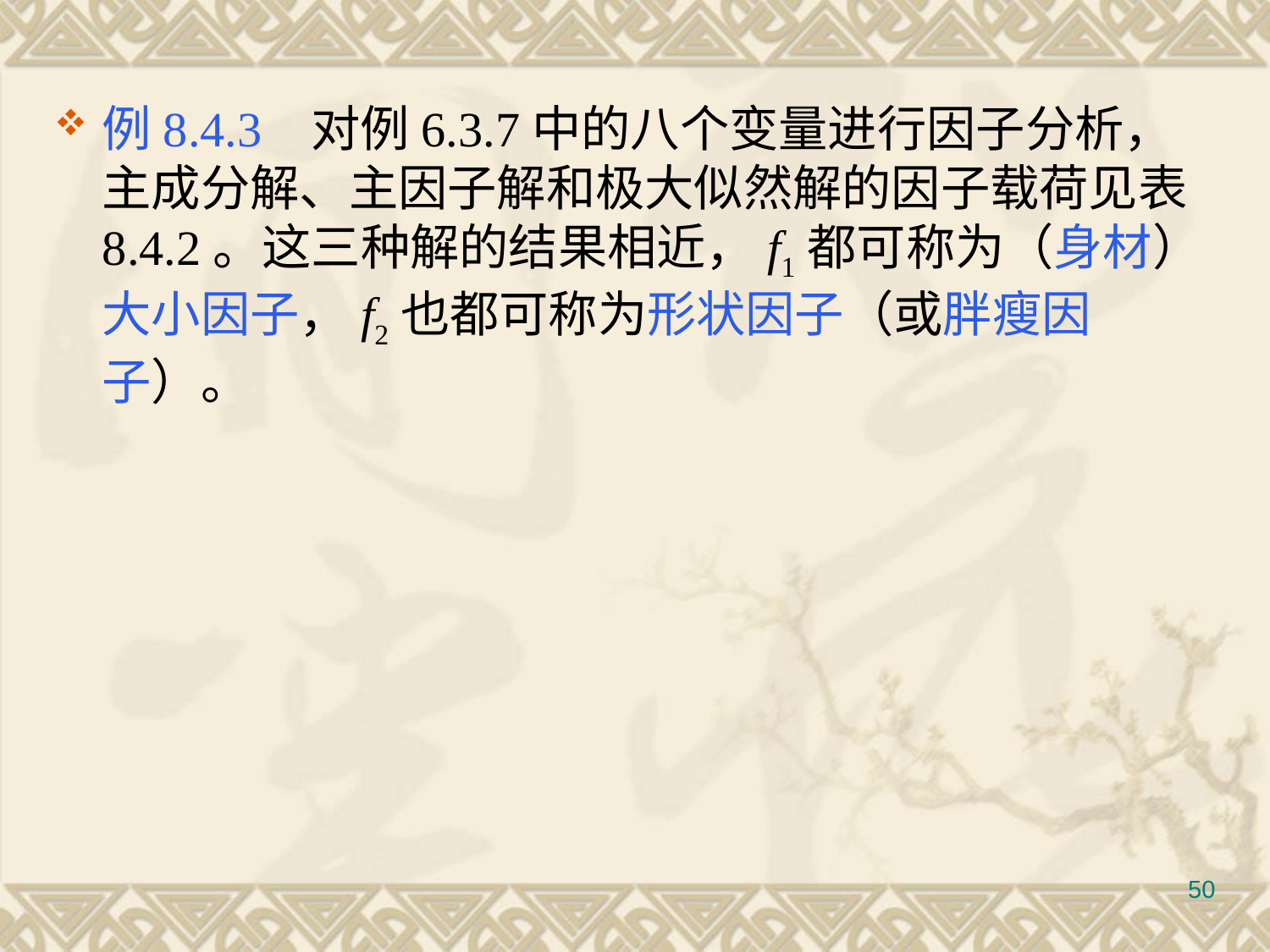

#
例8.4.3   对例6.3.7中的八个变量进行因子分析，主成分解、主因子解和极大似然解的因子载荷见表8.4.2。这三种解的结果相近，f1都可称为（身材）大小因子，f2也都可称为形状因子（或胖瘦因子）。
50